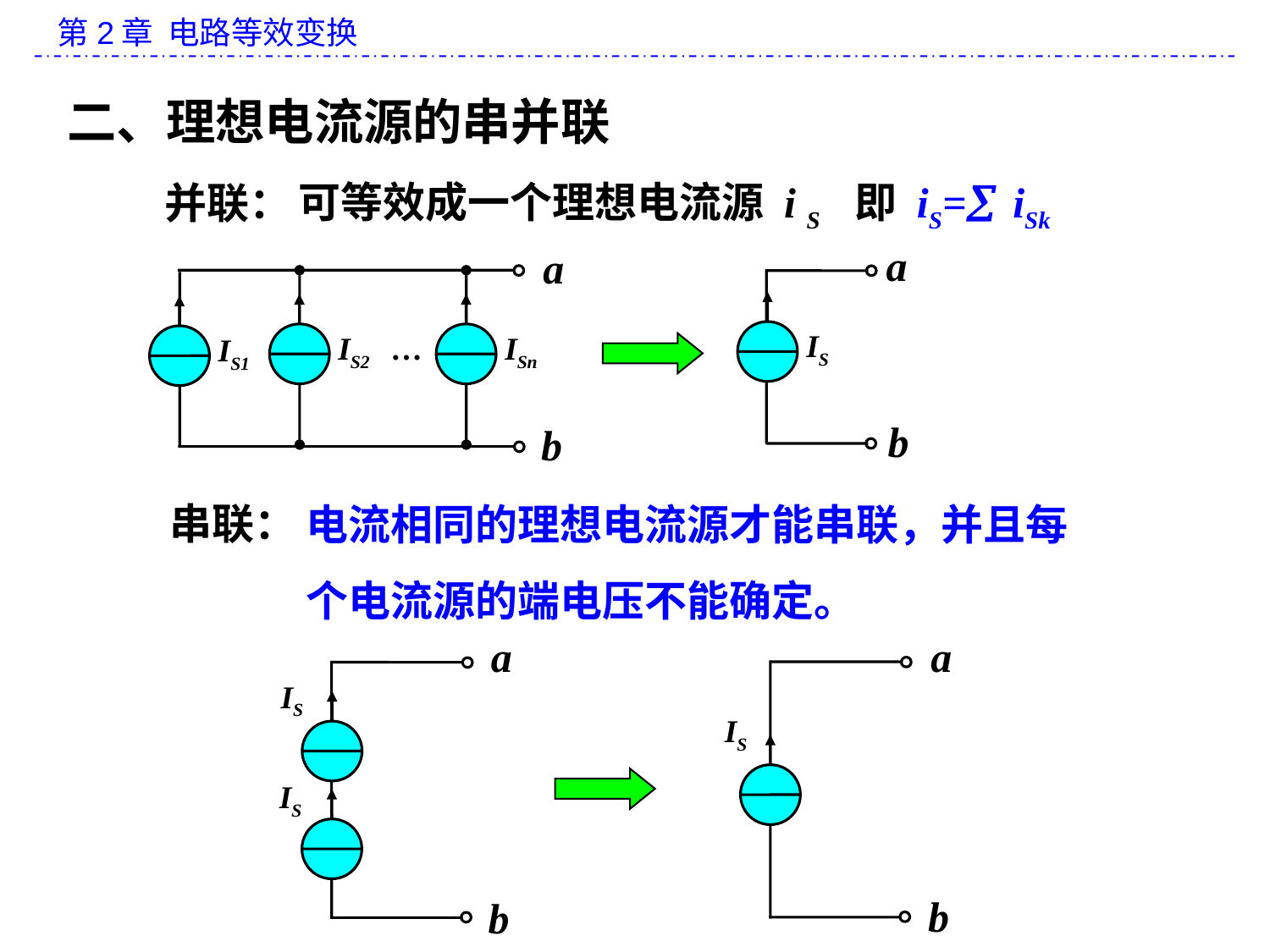

二、理想电流源的串并联
可等效成一个理想电流源 i S    即 iS=∑  iSk
并联：
a

IS
b

a

…
IS2
ISn
IS1
b

电流相同的理想电流源才能串联，并且每个电流源的端电压不能确定。
串联：
a

IS

IS

b

a

IS

b